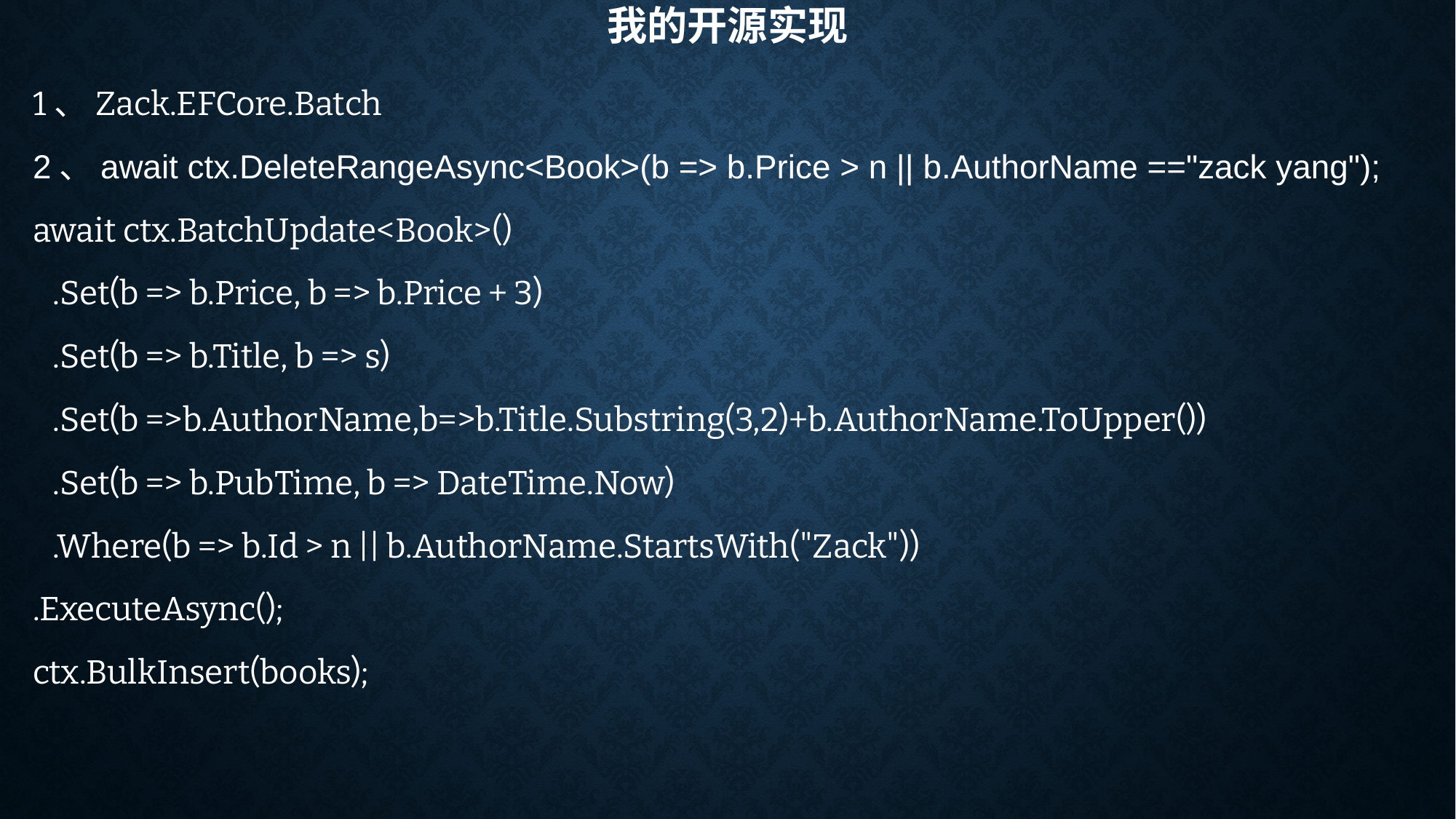

# 我的开源实现
1、Zack.EFCore.Batch
2、await ctx.DeleteRangeAsync<Book>(b => b.Price > n || b.AuthorName =="zack yang");
await ctx.BatchUpdate<Book>()
   .Set(b => b.Price, b => b.Price + 3)
   .Set(b => b.Title, b => s)
   .Set(b =>b.AuthorName,b=>b.Title.Substring(3,2)+b.AuthorName.ToUpper())
   .Set(b => b.PubTime, b => DateTime.Now)
   .Where(b => b.Id > n || b.AuthorName.StartsWith("Zack"))
.ExecuteAsync();
ctx.BulkInsert(books);